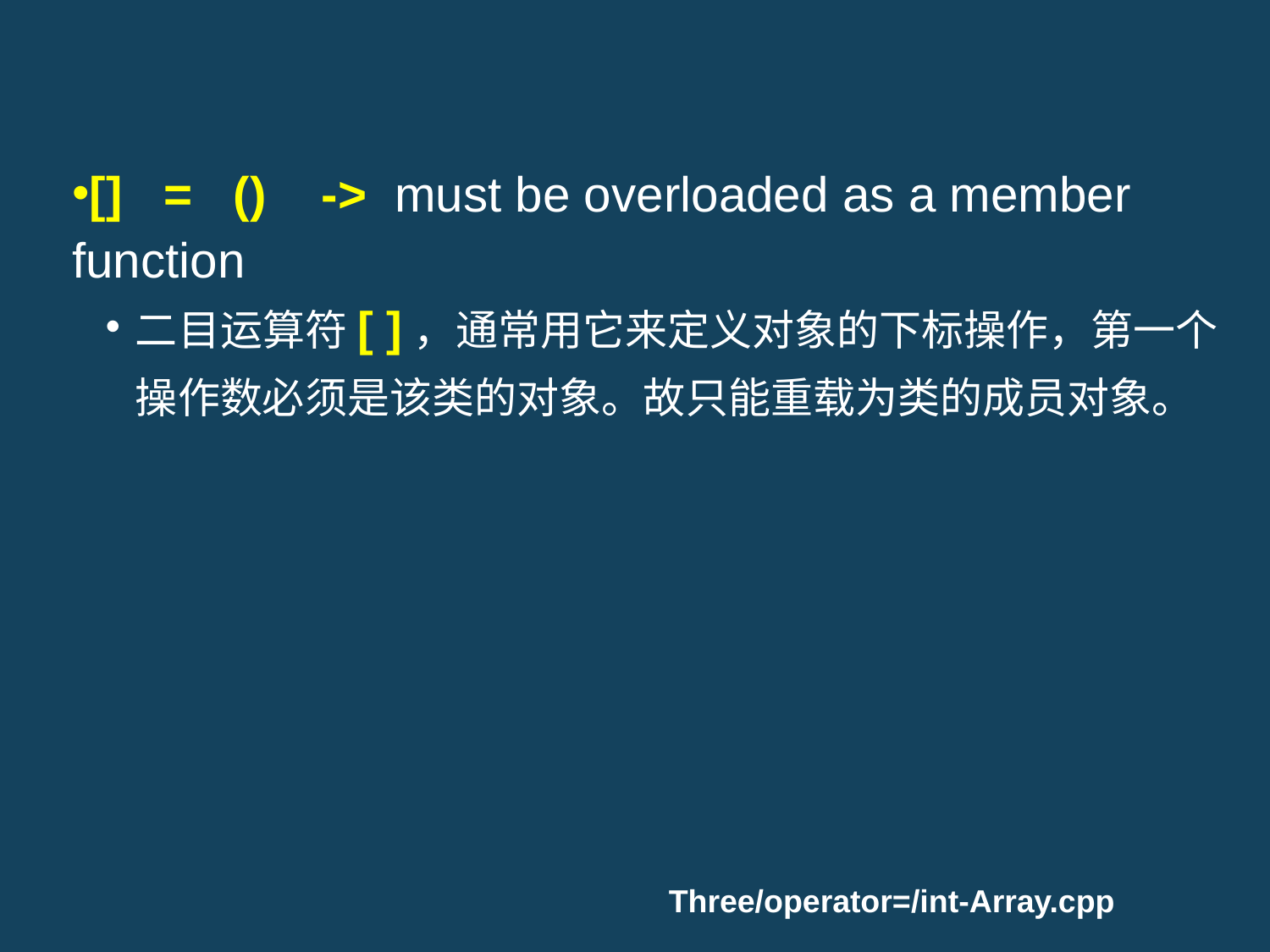

[]   =   ()    ->  must be overloaded as a member function
二目运算符[ ]，通常用它来定义对象的下标操作，第一个操作数必须是该类的对象。故只能重载为类的成员对象。
Three/operator=/int-Array.cpp